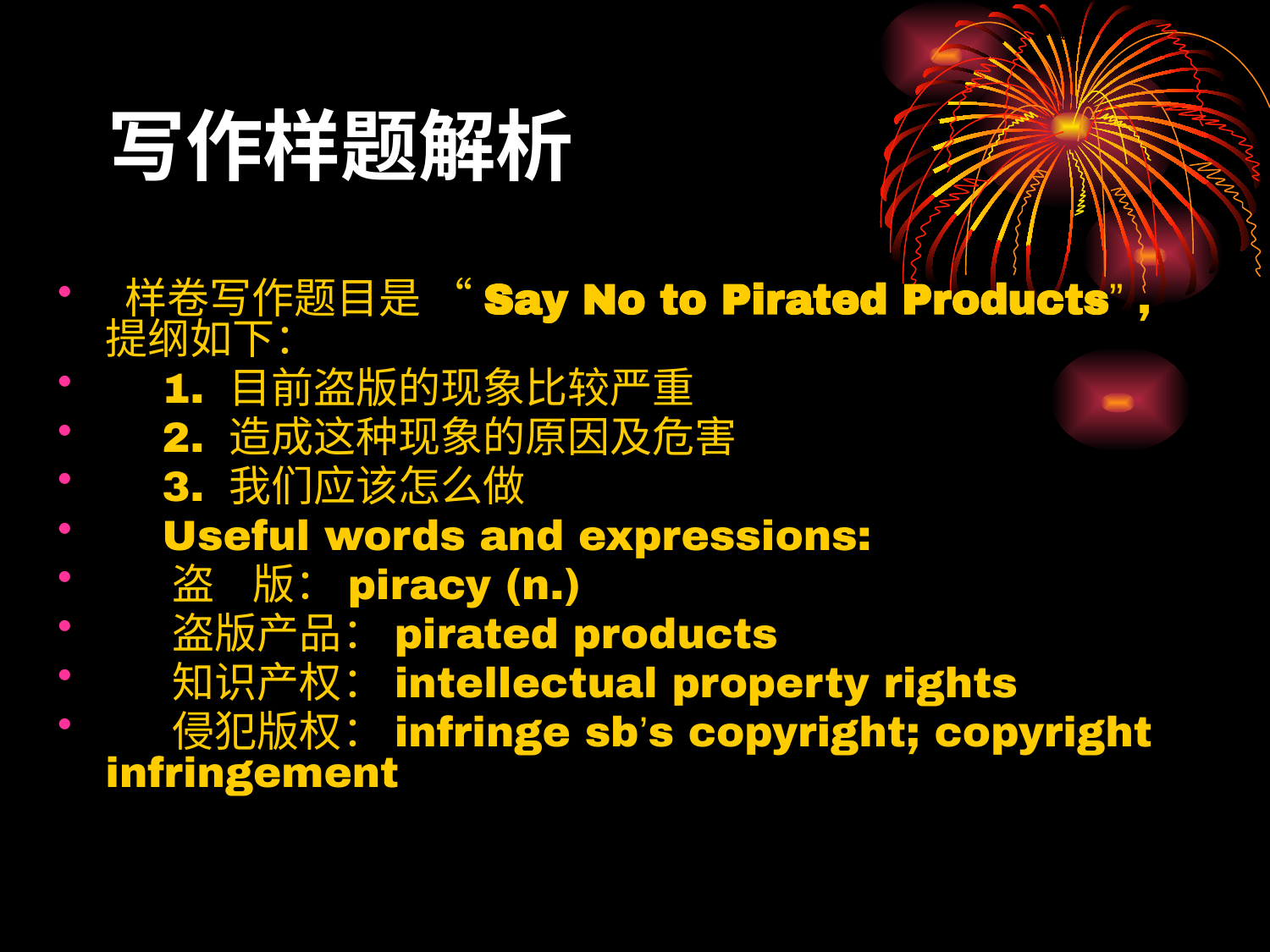

# 写作样题解析
 样卷写作题目是 “Say No to Pirated Products” , 提纲如下：
    1. 目前盗版的现象比较严重
    2. 造成这种现象的原因及危害
    3. 我们应该怎么做
    Useful words and expressions:
      盗    版：piracy (n.)
      盗版产品：pirated products
      知识产权：intellectual property rights
      侵犯版权：infringe sb’s copyright; copyright infringement